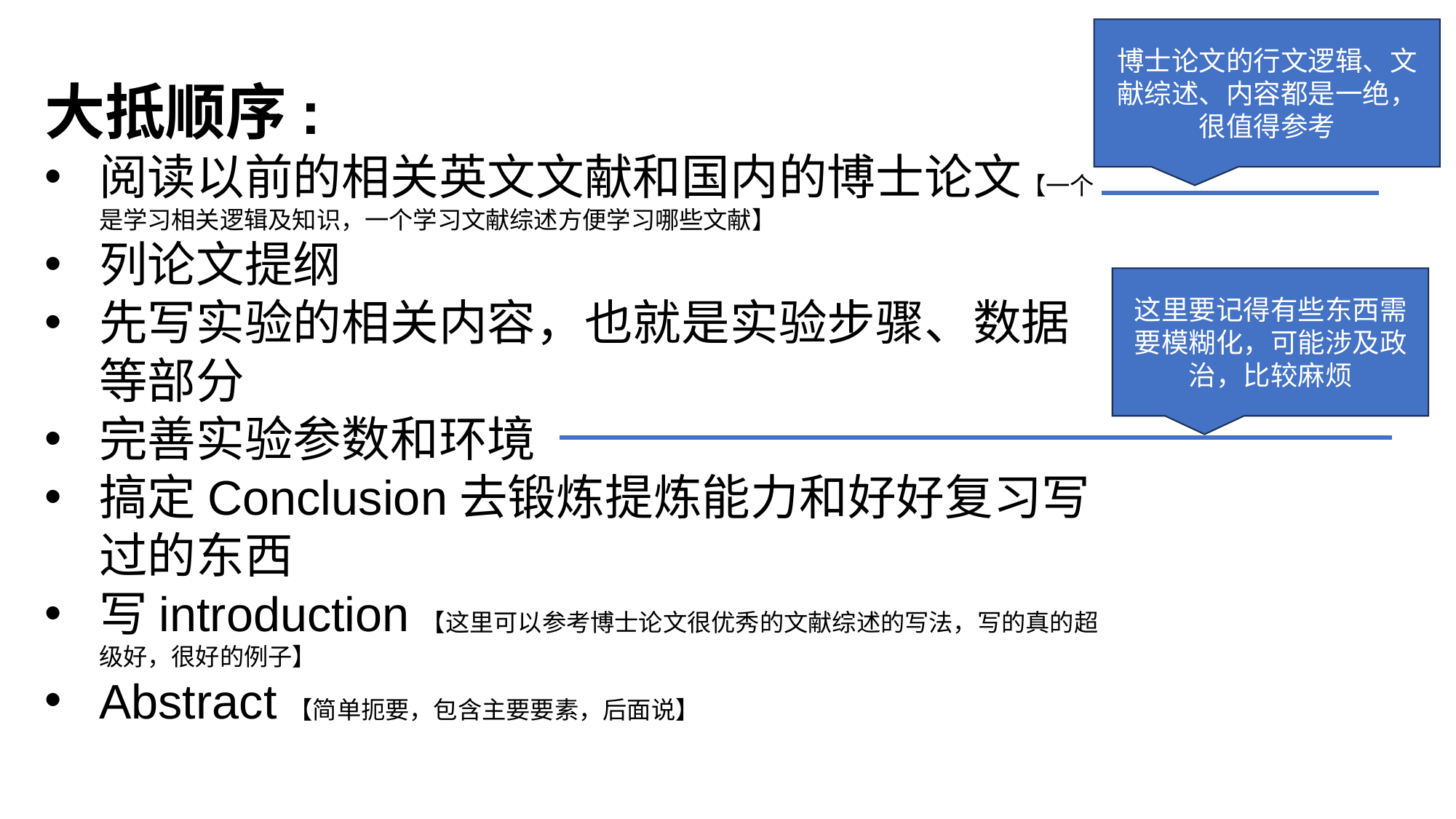

博士论文的行文逻辑、文献综述、内容都是一绝，很值得参考
大抵顺序:
阅读以前的相关英文文献和国内的博士论文【一个是学习相关逻辑及知识，一个学习文献综述方便学习哪些文献】
列论文提纲
先写实验的相关内容，也就是实验步骤、数据等部分
完善实验参数和环境
搞定Conclusion去锻炼提炼能力和好好复习写过的东西
写introduction【这里可以参考博士论文很优秀的文献综述的写法，写的真的超级好，很好的例子】
Abstract【简单扼要，包含主要要素，后面说】

这里要记得有些东西需要模糊化，可能涉及政治，比较麻烦